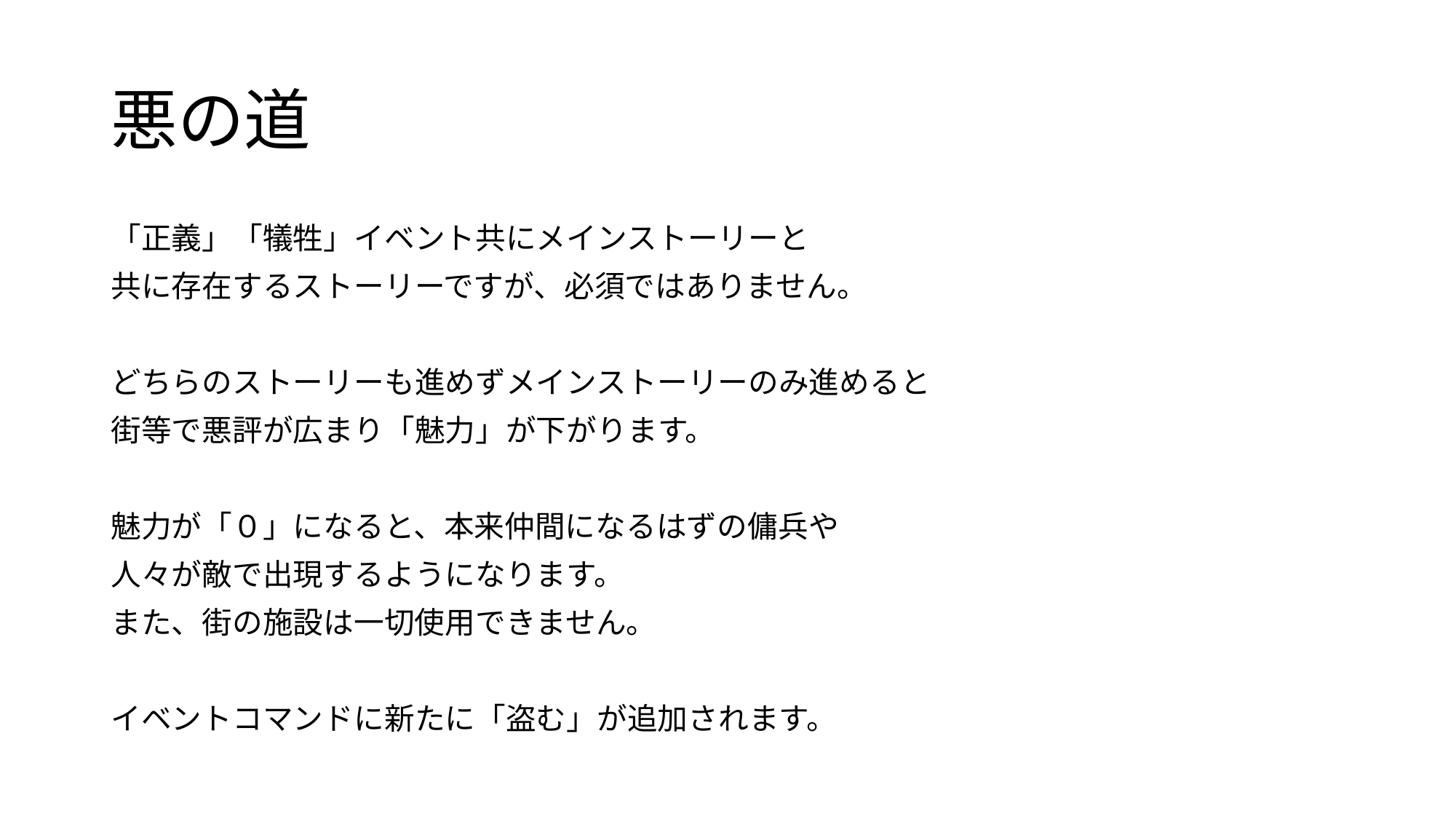

# 悪の道
「正義」「犠牲」イベント共にメインストーリーと
共に存在するストーリーですが、必須ではありません。

どちらのストーリーも進めずメインストーリーのみ進めると
街等で悪評が広まり「魅力」が下がります。

魅力が「０」になると、本来仲間になるはずの傭兵や
人々が敵で出現するようになります。
また、街の施設は一切使用できません。

イベントコマンドに新たに「盗む」が追加されます。